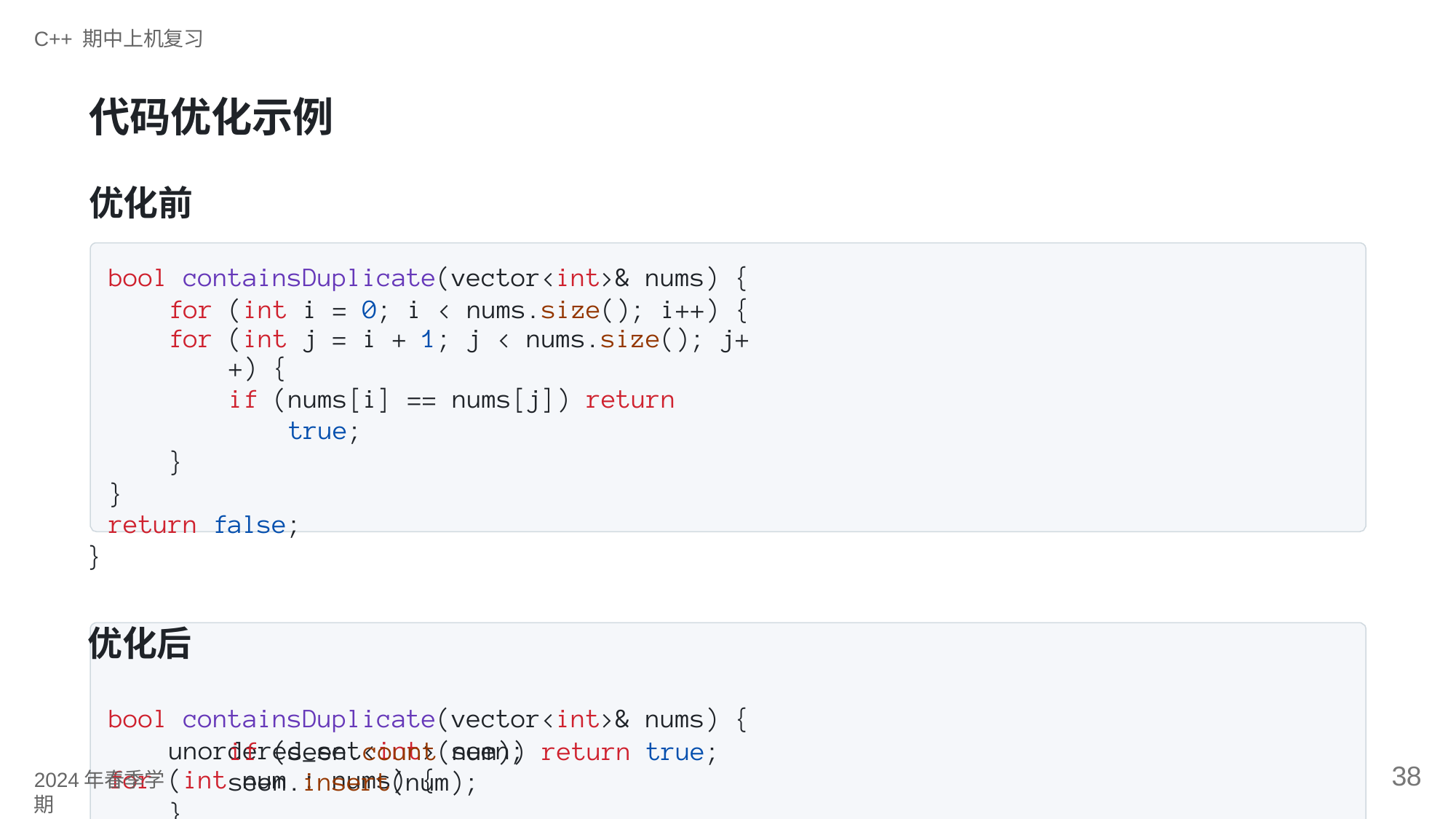

C++ 期中上机复习
# 代码优化示例
优化前
bool containsDuplicate(vector<int>& nums) { for (int i = 0; i < nums.size(); i++) {
for (int j = i + 1; j < nums.size(); j++) {
if (nums[i] == nums[j]) return true;
}
}
return false;
}

优化后
bool containsDuplicate(vector<int>& nums) { unordered_set<int> seen;
for (int num : nums) {

if (seen.count(num)) return true; seen.insert(num);
38
2024年春季学期
}